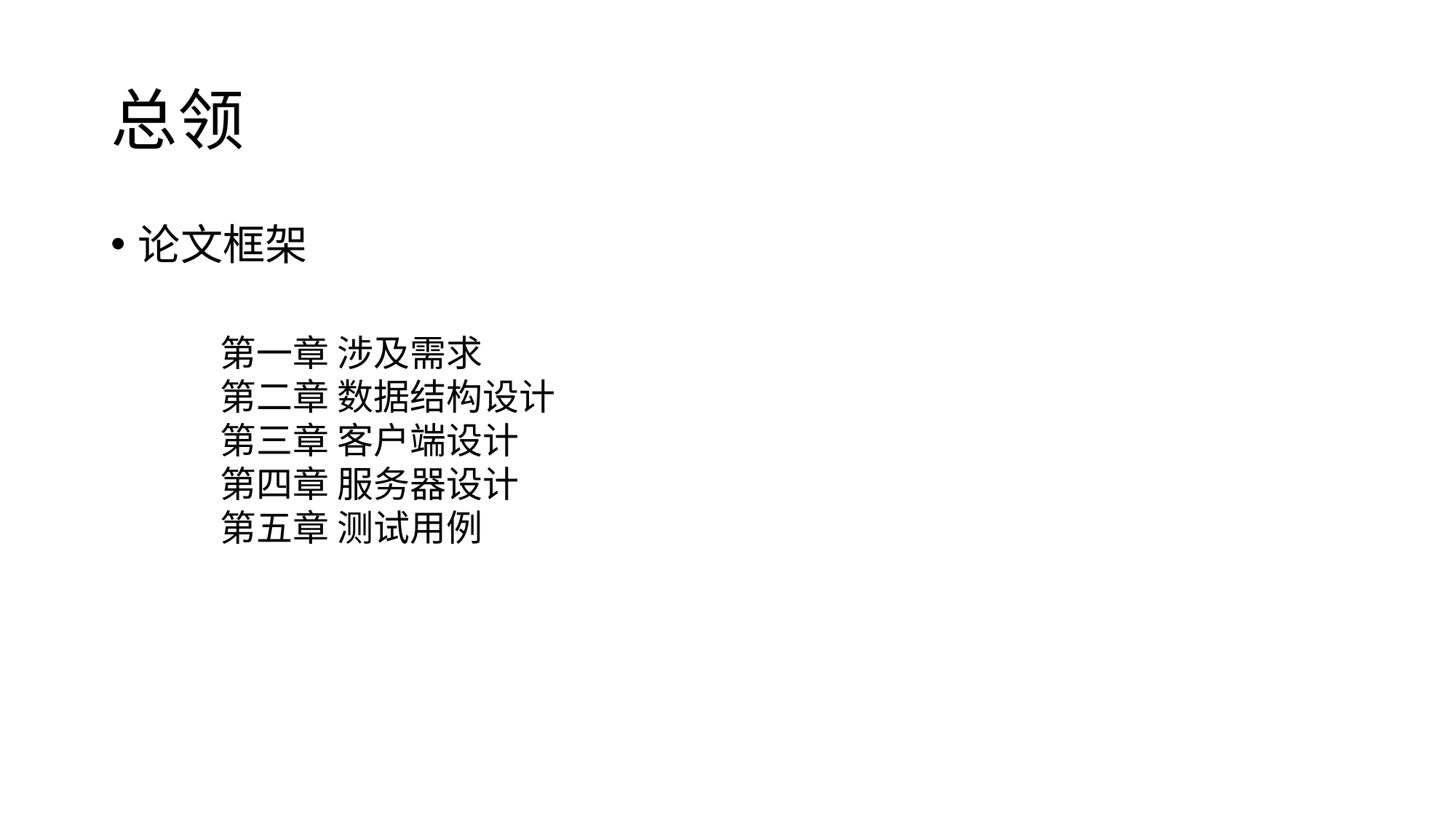

# 总领
论文框架

	第一章 涉及需求
	第二章 数据结构设计
	第三章 客户端设计
	第四章 服务器设计
	第五章 测试用例